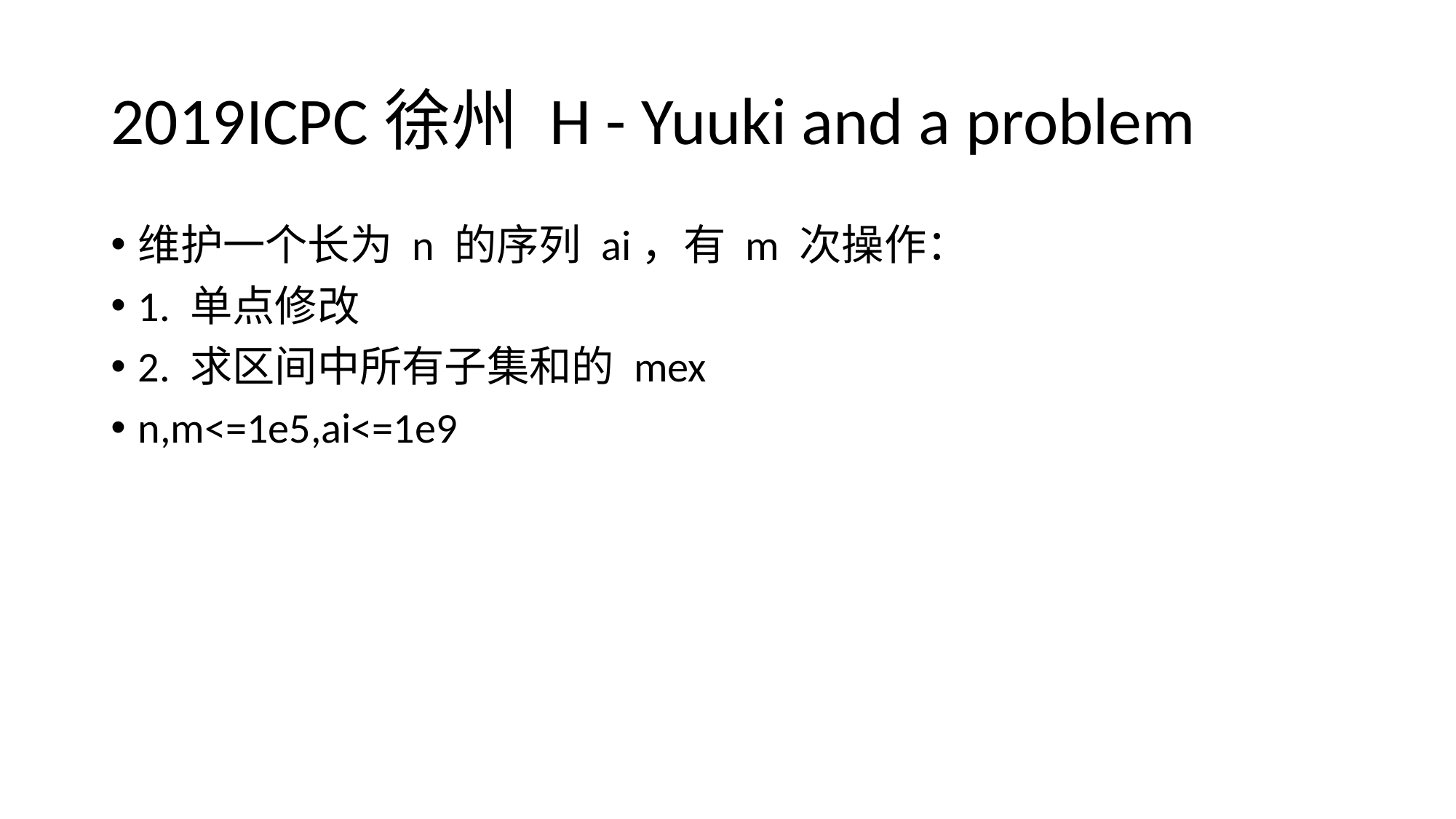

# 2019ICPC徐州 H - Yuuki and a problem
维护一个长为 n 的序列 ai，有 m 次操作：
1. 单点修改
2. 求区间中所有子集和的 mex
n,m<=1e5,ai<=1e9